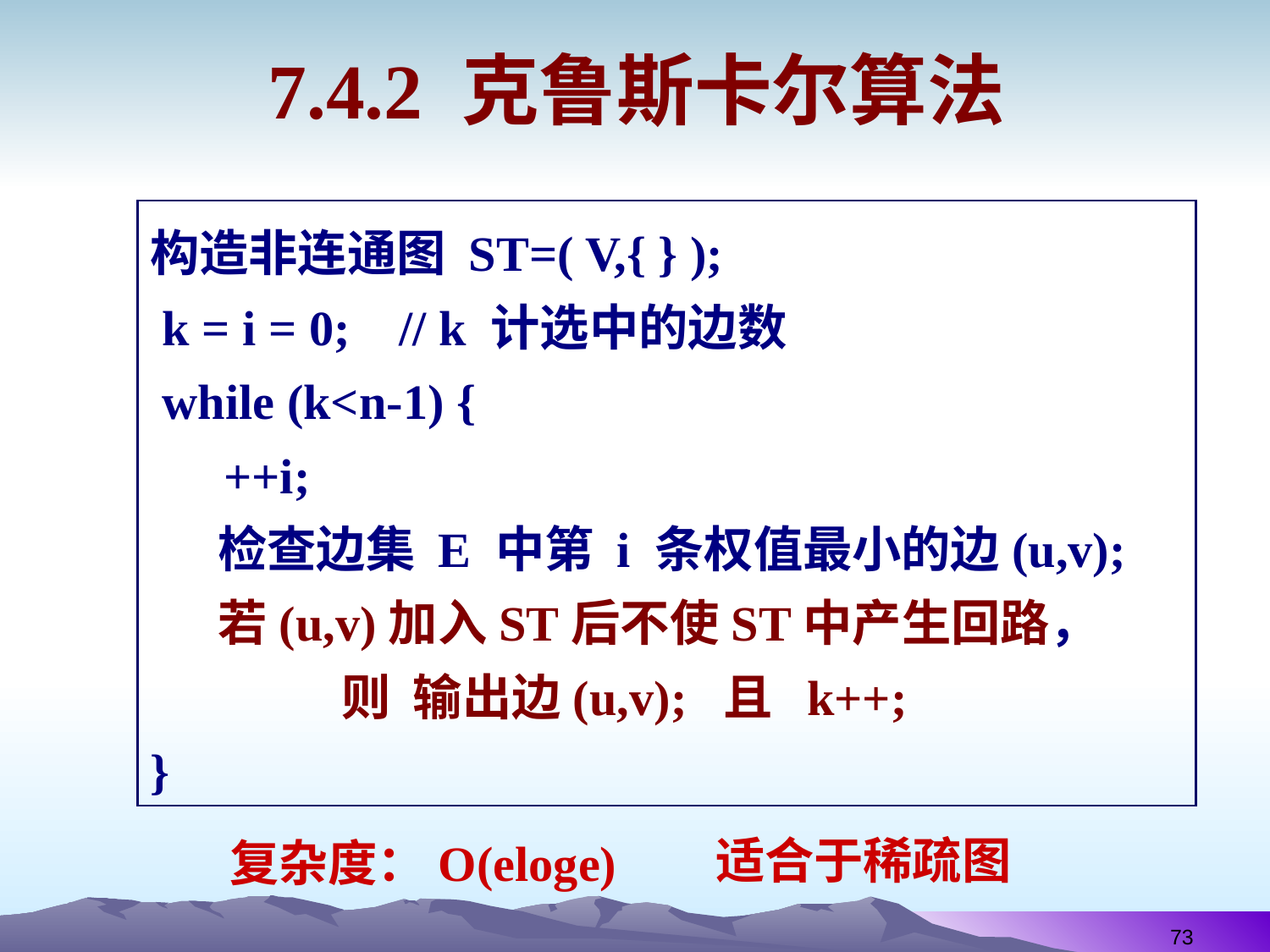

# 7.4.2 克鲁斯卡尔算法
构造非连通图 ST=( V,{ } );
 k = i = 0;    // k 计选中的边数
 while (k<n-1) {
      ++i;
     检查边集 E 中第 i 条权值最小的边(u,v);
     若(u,v)加入ST后不使ST中产生回路，
                则  输出边(u,v);  且  k++;
}
适合于稀疏图
复杂度：O(eloge)
73